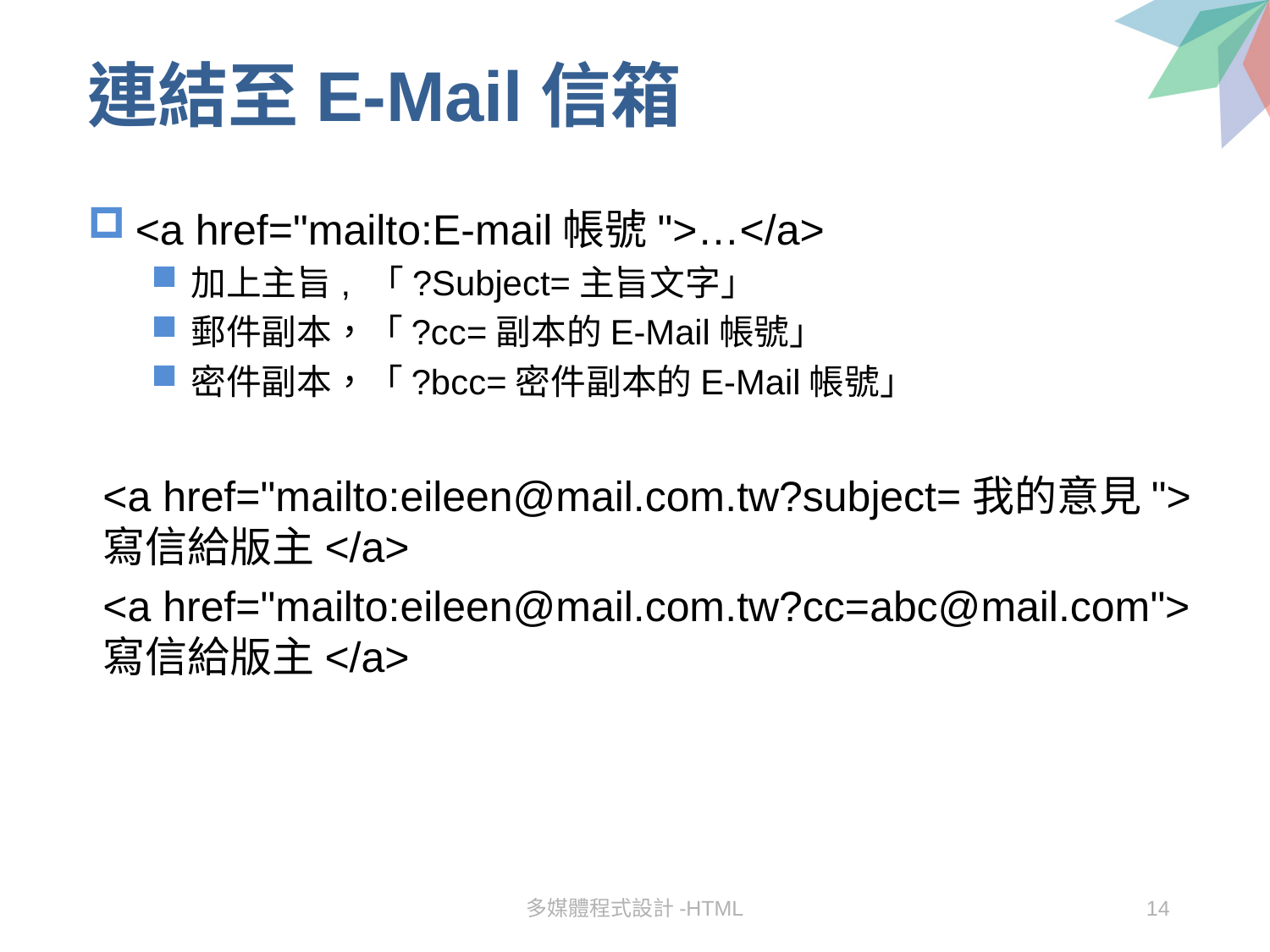

# 連結至E-Mail信箱
<a href="mailto:E-mail帳號">…</a>
加上主旨, 「?Subject=主旨文字」
郵件副本，「?cc=副本的E-Mail帳號」
密件副本，「?bcc=密件副本的E-Mail帳號」

<a href="mailto:eileen@mail.com.tw?subject=我的意見">寫信給版主</a>
<a href="mailto:eileen@mail.com.tw?cc=abc@mail.com">寫信給版主</a>

多媒體程式設計-HTML
14